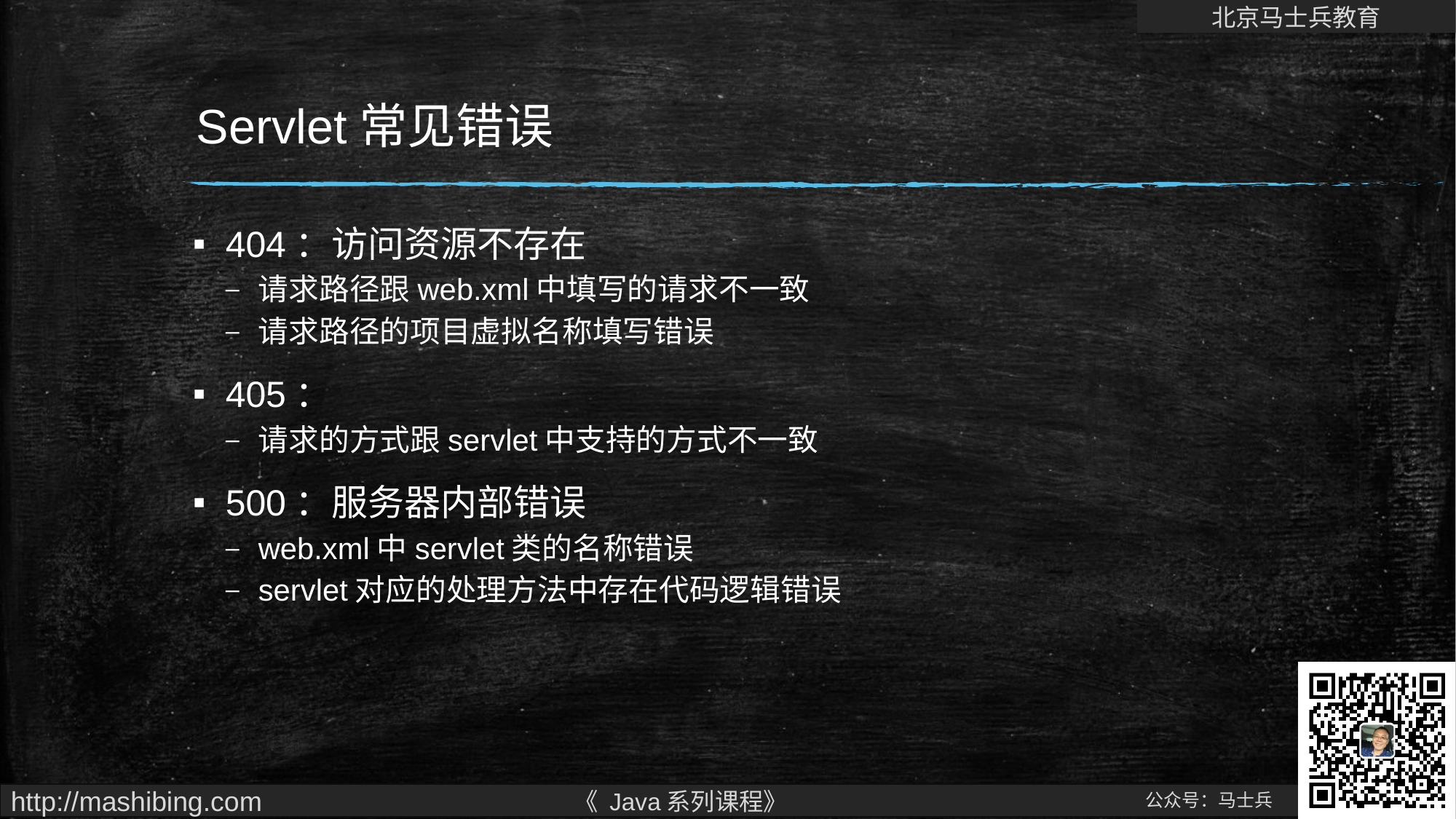

# Servlet常见错误
404：访问资源不存在
请求路径跟web.xml中填写的请求不一致
请求路径的项目虚拟名称填写错误
405：
请求的方式跟servlet中支持的方式不一致
500：服务器内部错误
web.xml中servlet类的名称错误
servlet对应的处理方法中存在代码逻辑错误